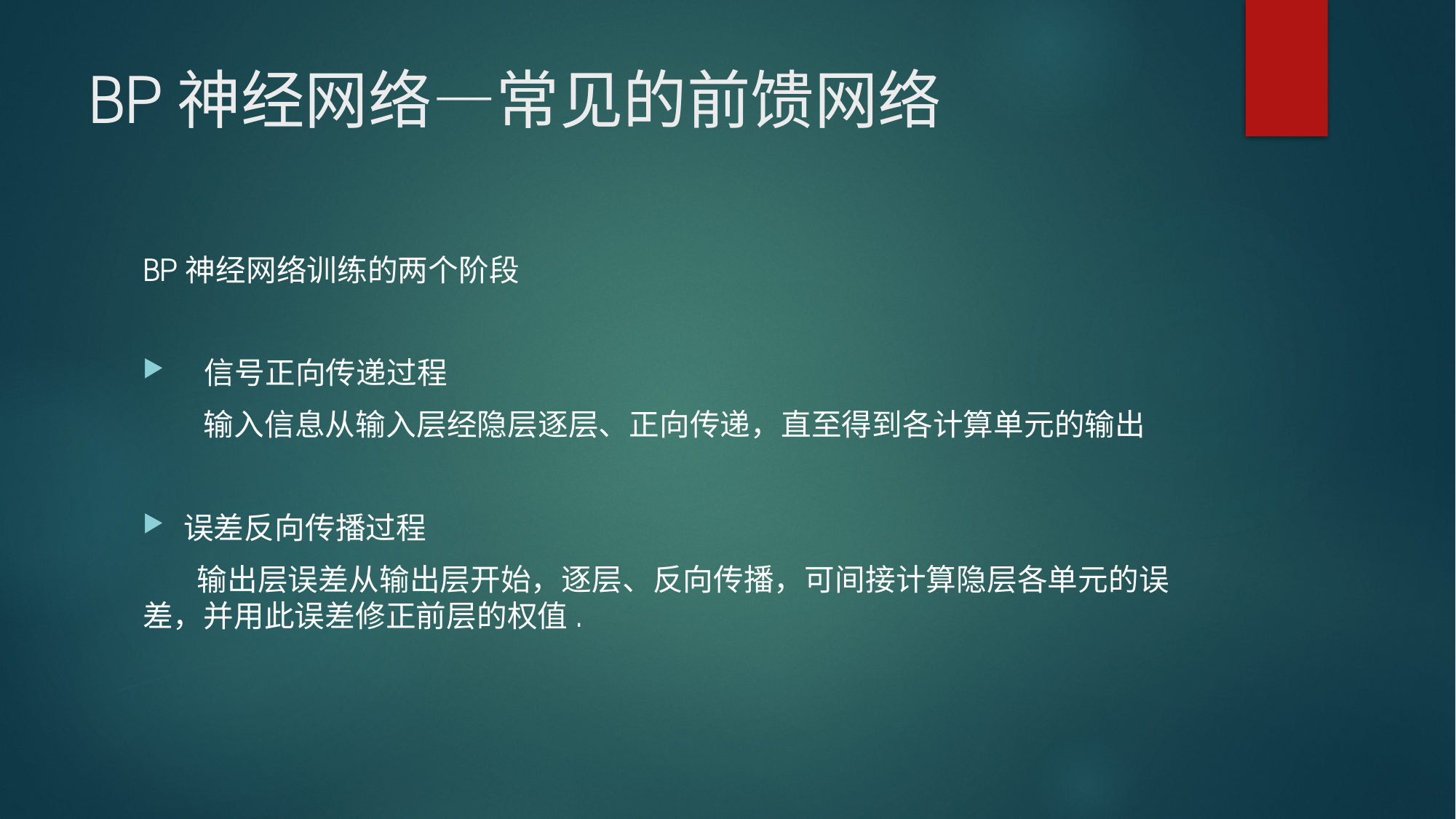

# BP神经网络—常见的前馈网络
BP神经网络训练的两个阶段

  信号正向传递过程
        输入信息从输入层经隐层逐层、正向传递，直至得到各计算单元的输出

误差反向传播过程
       输出层误差从输出层开始，逐层、反向传播，可间接计算隐层各单元的误差，并用此误差修正前层的权值.